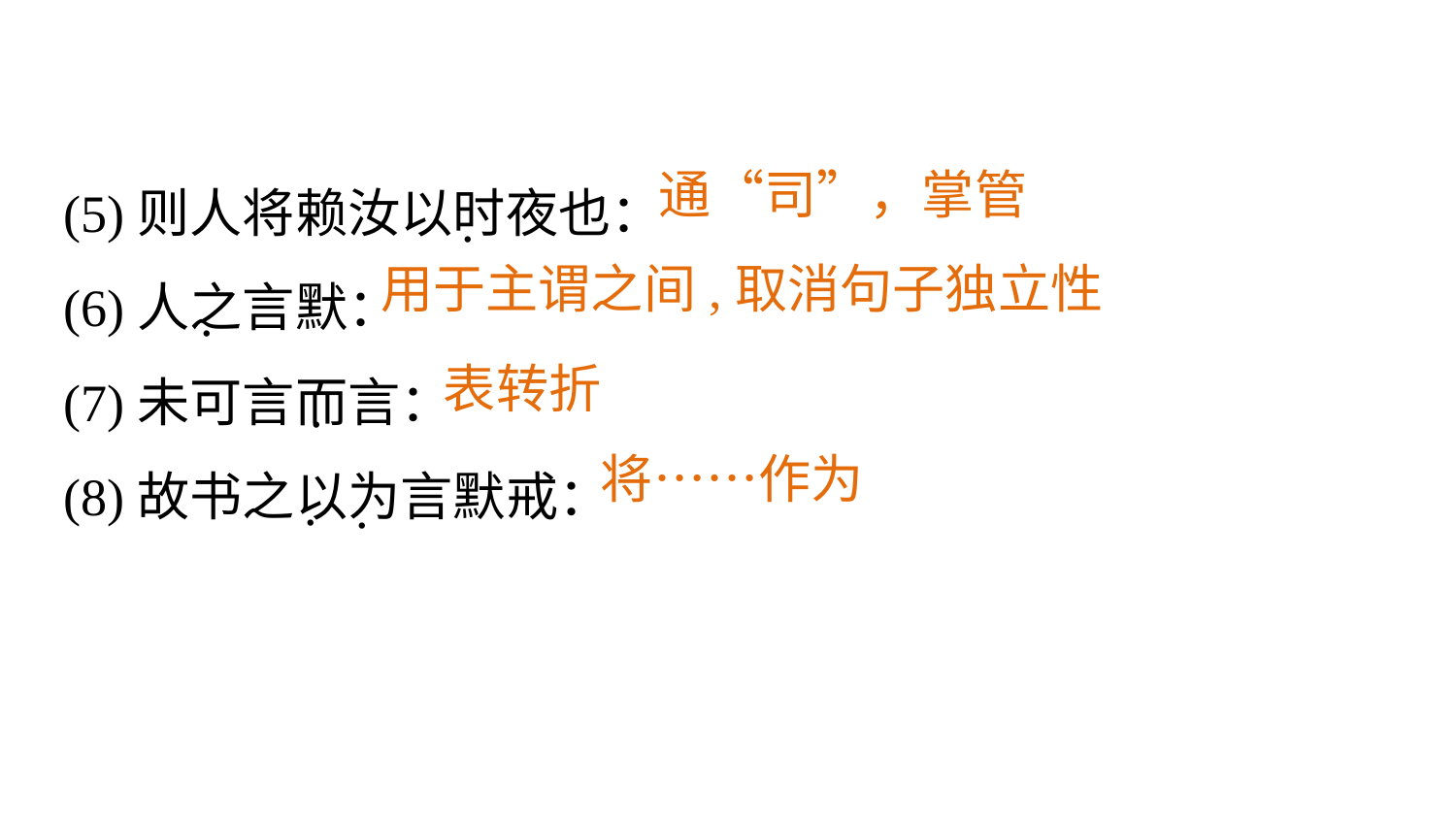

(5)则人将赖汝以时夜也：
(6)人之言默：
(7)未可言而言：
(8)故书之以为言默戒：
通“司”，掌管
.
用于主谓之间,取消句子独立性
.
表转折
.
将……作为
.
.